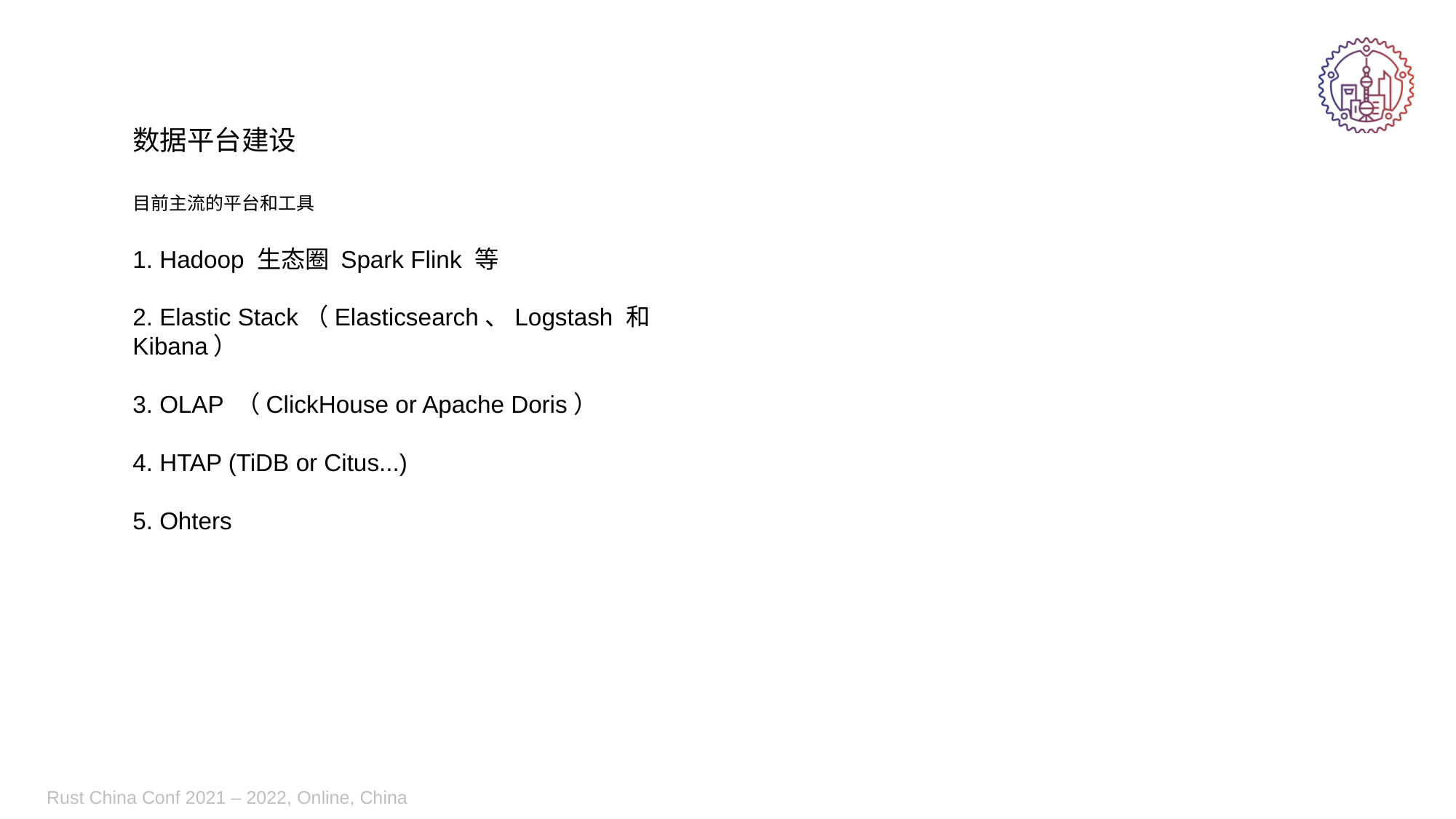

数据平台建设
目前主流的平台和工具
1. Hadoop 生态圈 Spark Flink 等

2. Elastic Stack（Elasticsearch、Logstash 和 Kibana）

3. OLAP （ClickHouse or Apache Doris）

4. HTAP (TiDB or Citus...)

5. Ohters